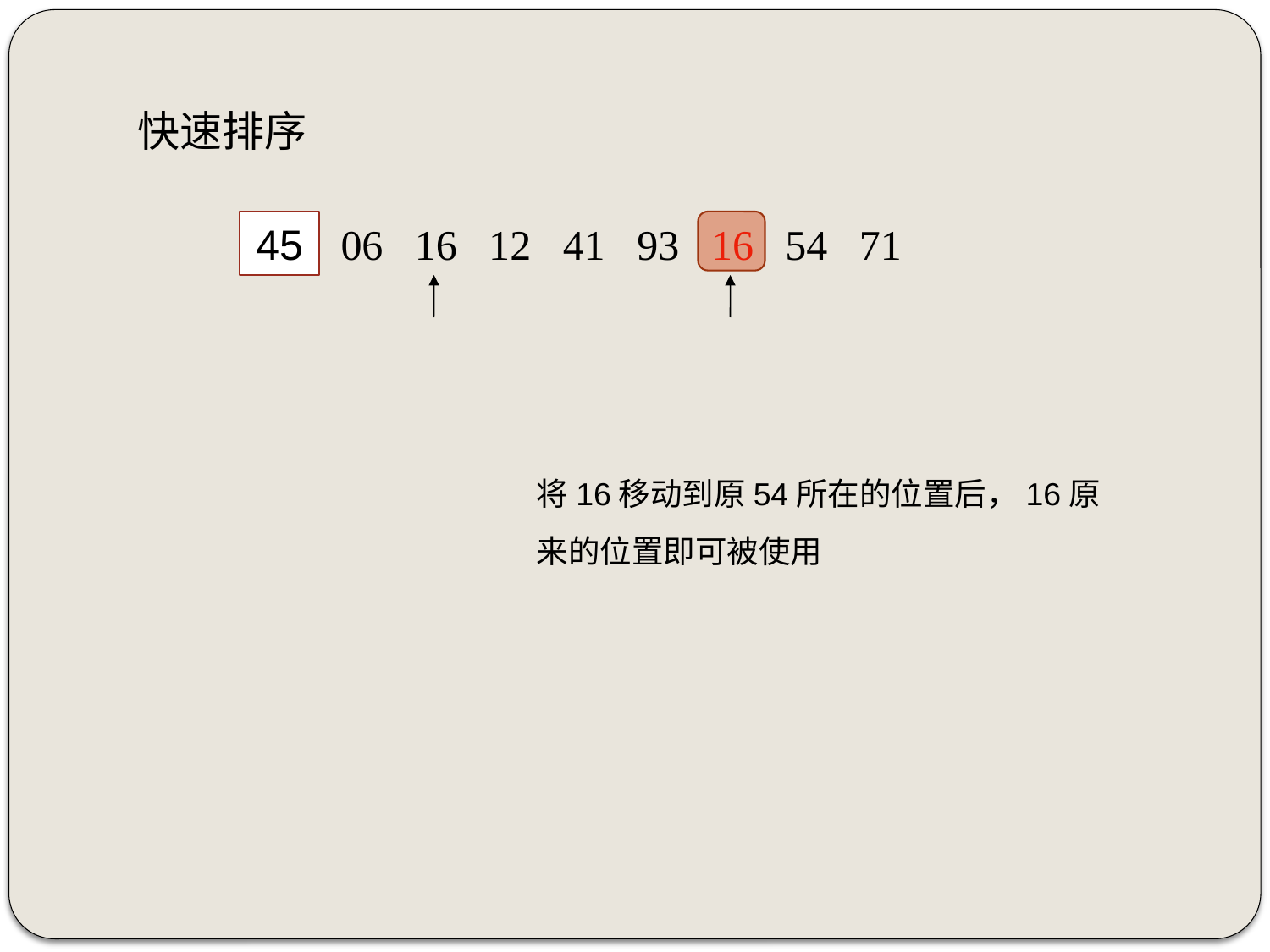

快速排序
45
06   16   12   41   93   16   54   71

将16移动到原54所在的位置后，16原来的位置即可被使用